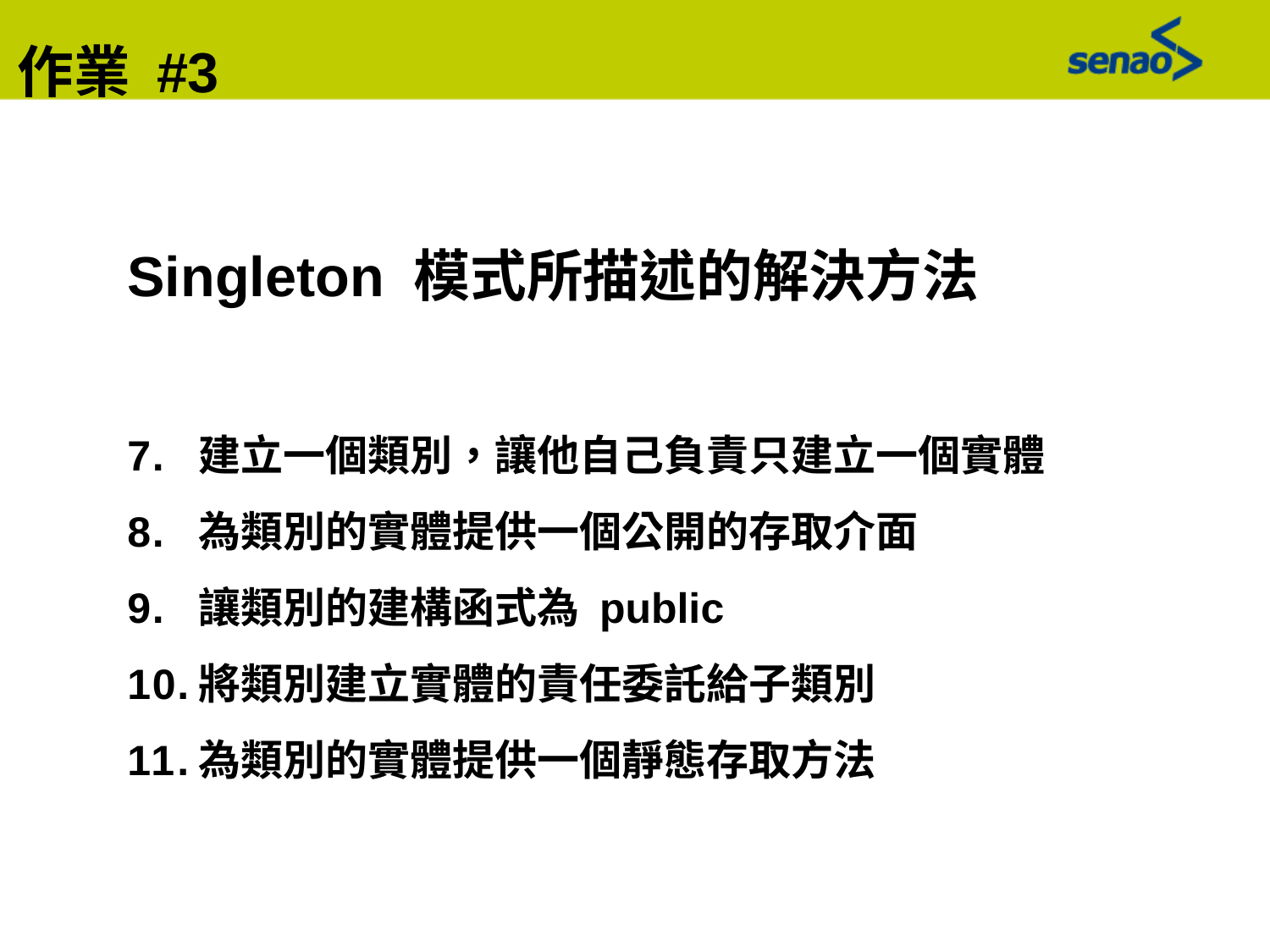

作業 #3
Singleton 模式所描述的解決方法
建立一個類別，讓他自己負責只建立一個實體
為類別的實體提供一個公開的存取介面
讓類別的建構函式為 public
將類別建立實體的責任委託給子類別
為類別的實體提供一個靜態存取方法